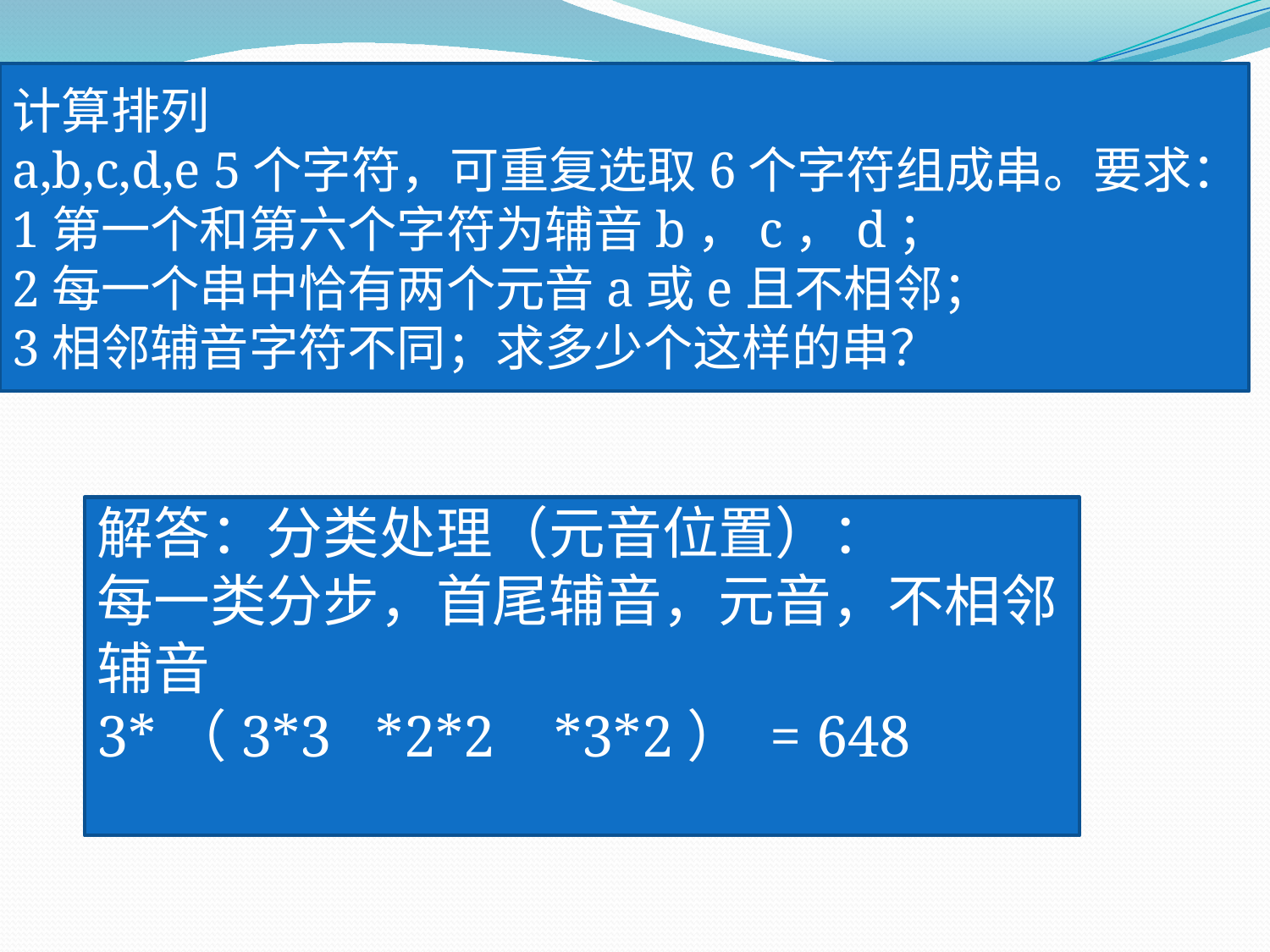

计算排列
a,b,c,d,e 5个字符，可重复选取6个字符组成串。要求：
1第一个和第六个字符为辅音b，c，d；
2每一个串中恰有两个元音a或e且不相邻；
3相邻辅音字符不同；求多少个这样的串？
解答：分类处理（元音位置）：
每一类分步，首尾辅音，元音，不相邻辅音
3*（3*3   *2*2    *3*2） = 648